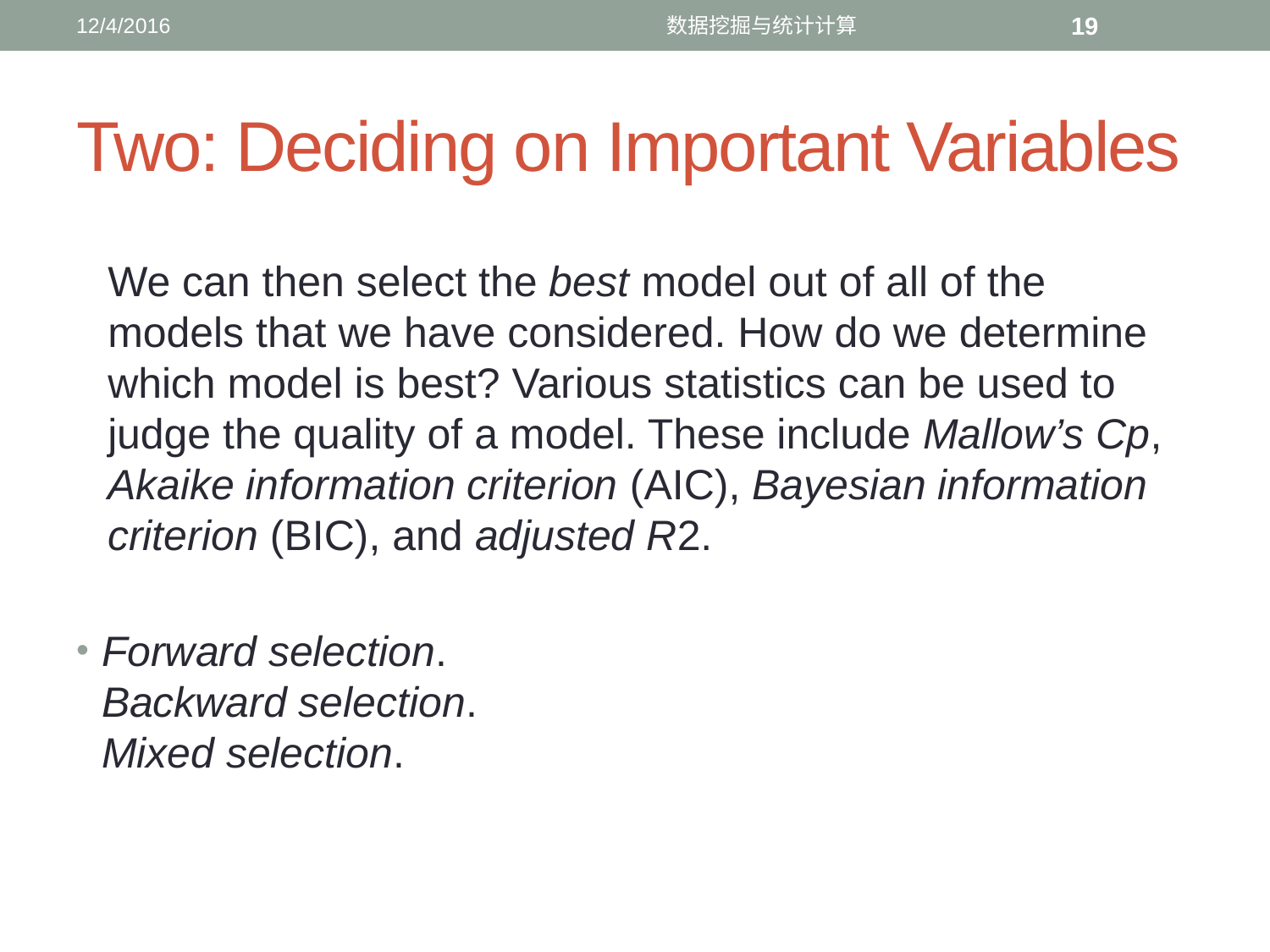

12/4/2016
数据挖掘与统计计算
19
# Two: Deciding on Important Variables
We can then select the best model out of all of the models that we have considered. How do we determine which model is best? Various statistics can be used to judge the quality of a model. These include Mallow’s Cp, Akaike information criterion (AIC), Bayesian information criterion (BIC), and adjusted R2.
Forward selection.
Backward selection.
Mixed selection.